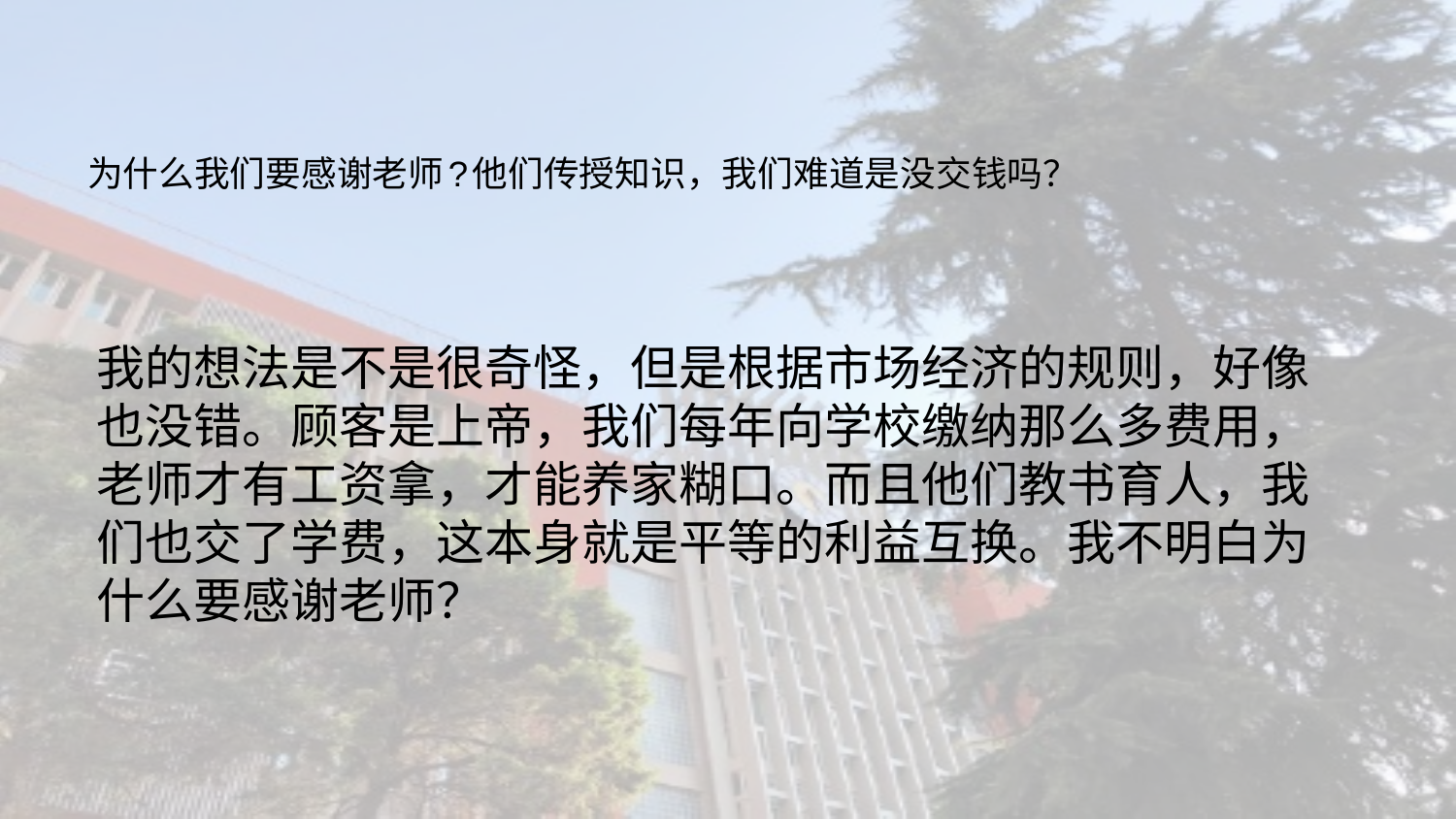

# 为什么我们要感谢老师?他们传授知识，我们难道是没交钱吗？
 	我的想法是不是很奇怪，但是根据市场经济的规则，好像也没错。顾客是上帝，我们每年向学校缴纳那么多费用，老师才有工资拿，才能养家糊口。而且他们教书育人，我们也交了学费，这本身就是平等的利益互换。我不明白为什么要感谢老师？